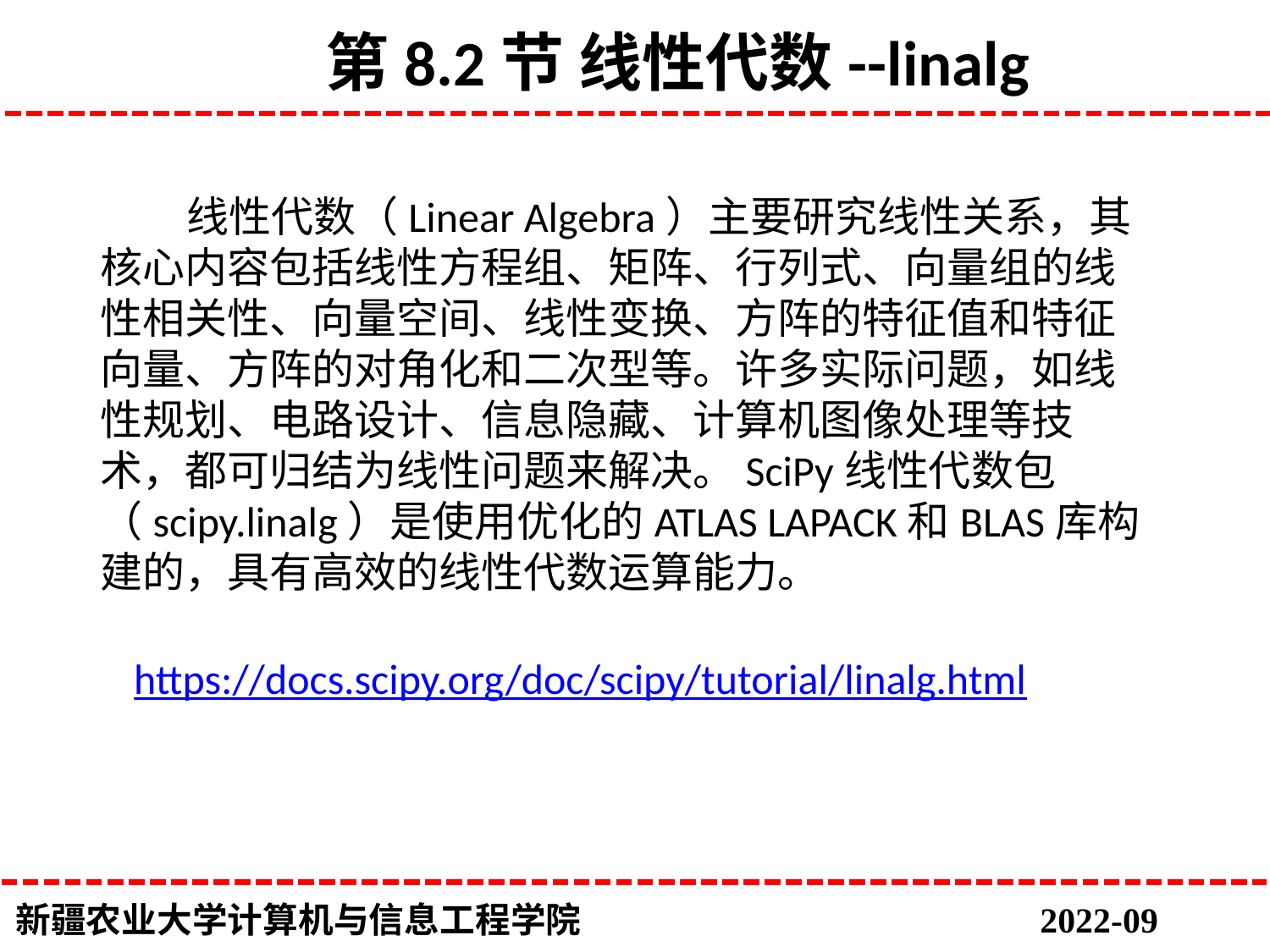

第8.2节 线性代数--linalg
        线性代数（Linear Algebra）主要研究线性关系，其核心内容包括线性方程组、矩阵、行列式、向量组的线性相关性、向量空间、线性变换、方阵的特征值和特征向量、方阵的对角化和二次型等。许多实际问题，如线性规划、电路设计、信息隐藏、计算机图像处理等技术，都可归结为线性问题来解决。SciPy线性代数包（scipy.linalg）是使用优化的ATLAS LAPACK和BLAS库构建的，具有高效的线性代数运算能力。
https://docs.scipy.org/doc/scipy/tutorial/linalg.html